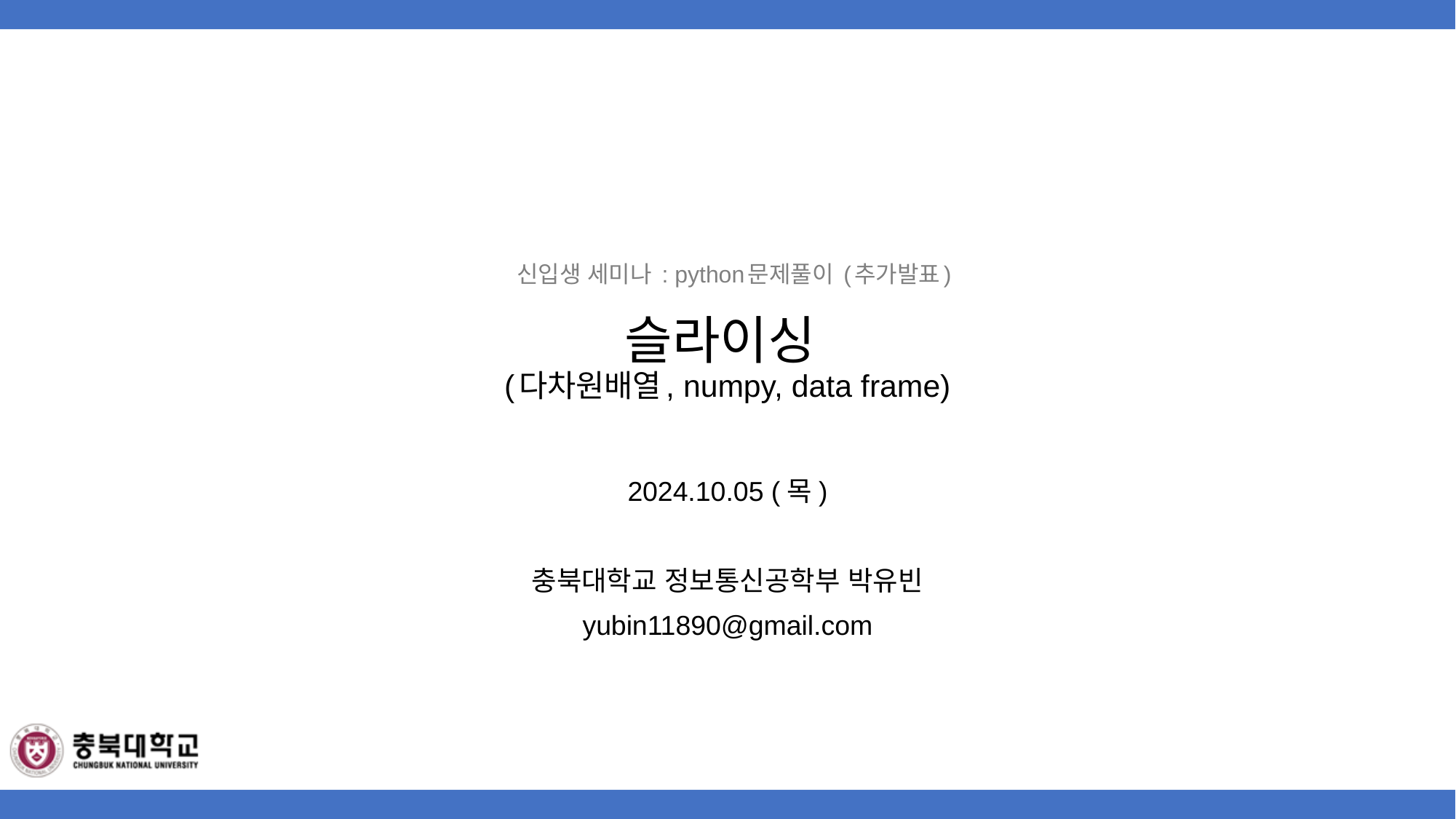

# 신입생 세미나 : python문제풀이 (추가발표) 슬라이싱 (다차원배열, numpy, data frame)
2024.10.05 (목)

충북대학교 정보통신공학부 박유빈
yubin11890@gmail.com